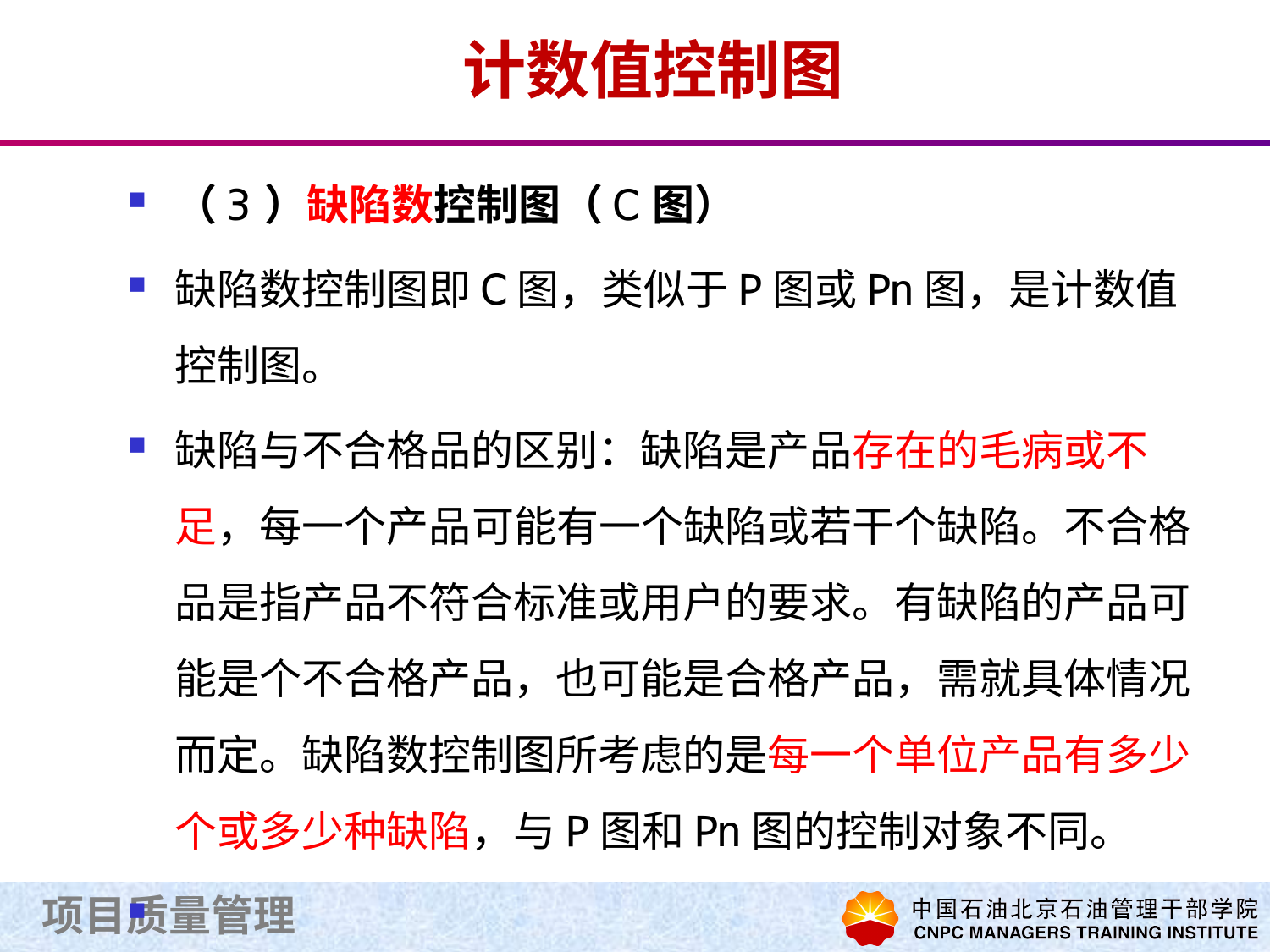

# 计数值控制图
（3）缺陷数控制图（C图）
缺陷数控制图即C图，类似于P图或Pn图，是计数值控制图。
缺陷与不合格品的区别：缺陷是产品存在的毛病或不足，每一个产品可能有一个缺陷或若干个缺陷。不合格品是指产品不符合标准或用户的要求。有缺陷的产品可能是个不合格产品，也可能是合格产品，需就具体情况而定。缺陷数控制图所考虑的是每一个单位产品有多少个或多少种缺陷，与P图和Pn图的控制对象不同。